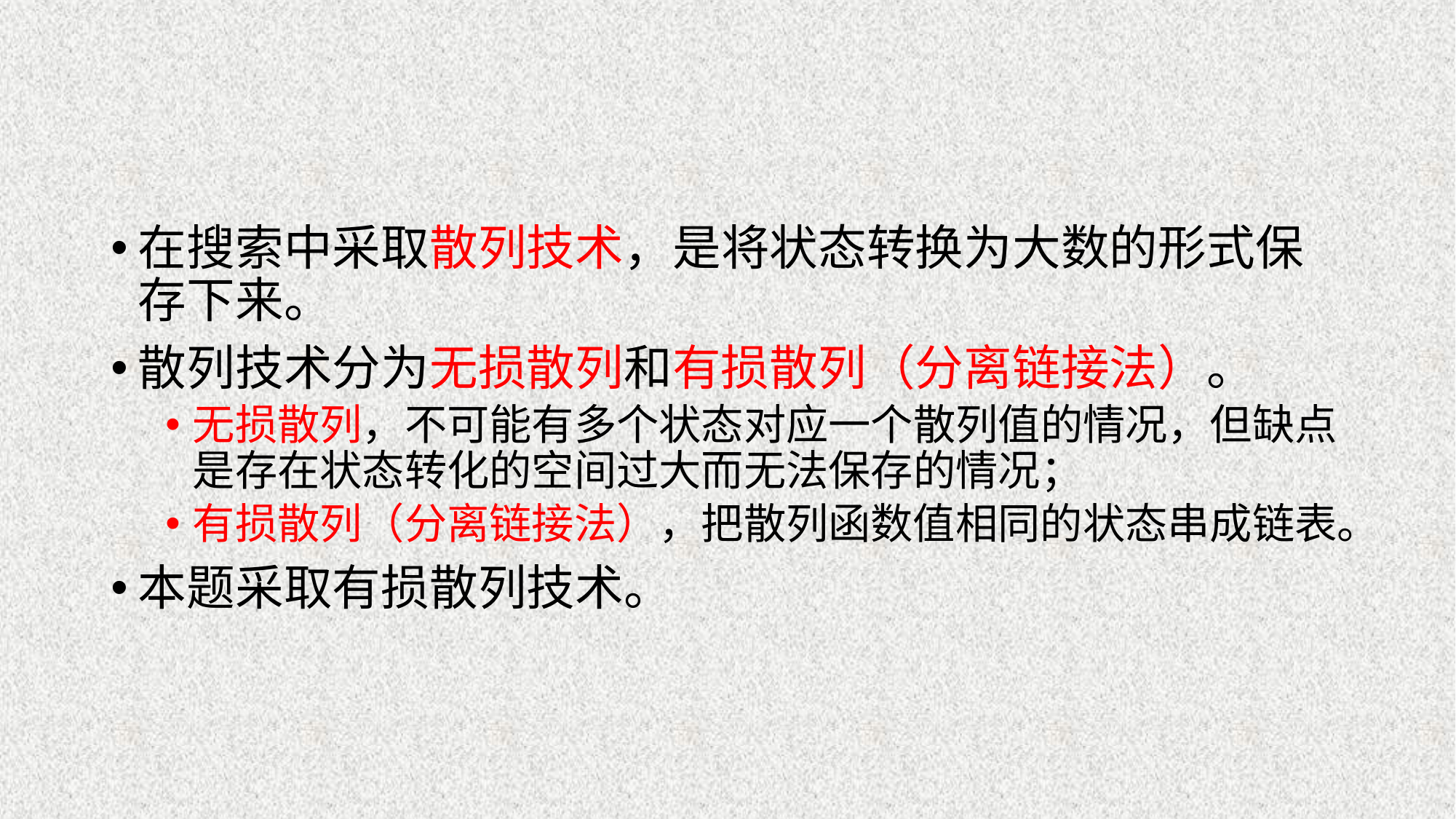

#
在搜索中采取散列技术，是将状态转换为大数的形式保存下来。
散列技术分为无损散列和有损散列（分离链接法）。
无损散列，不可能有多个状态对应一个散列值的情况，但缺点是存在状态转化的空间过大而无法保存的情况；
有损散列（分离链接法），把散列函数值相同的状态串成链表。
本题采取有损散列技术。